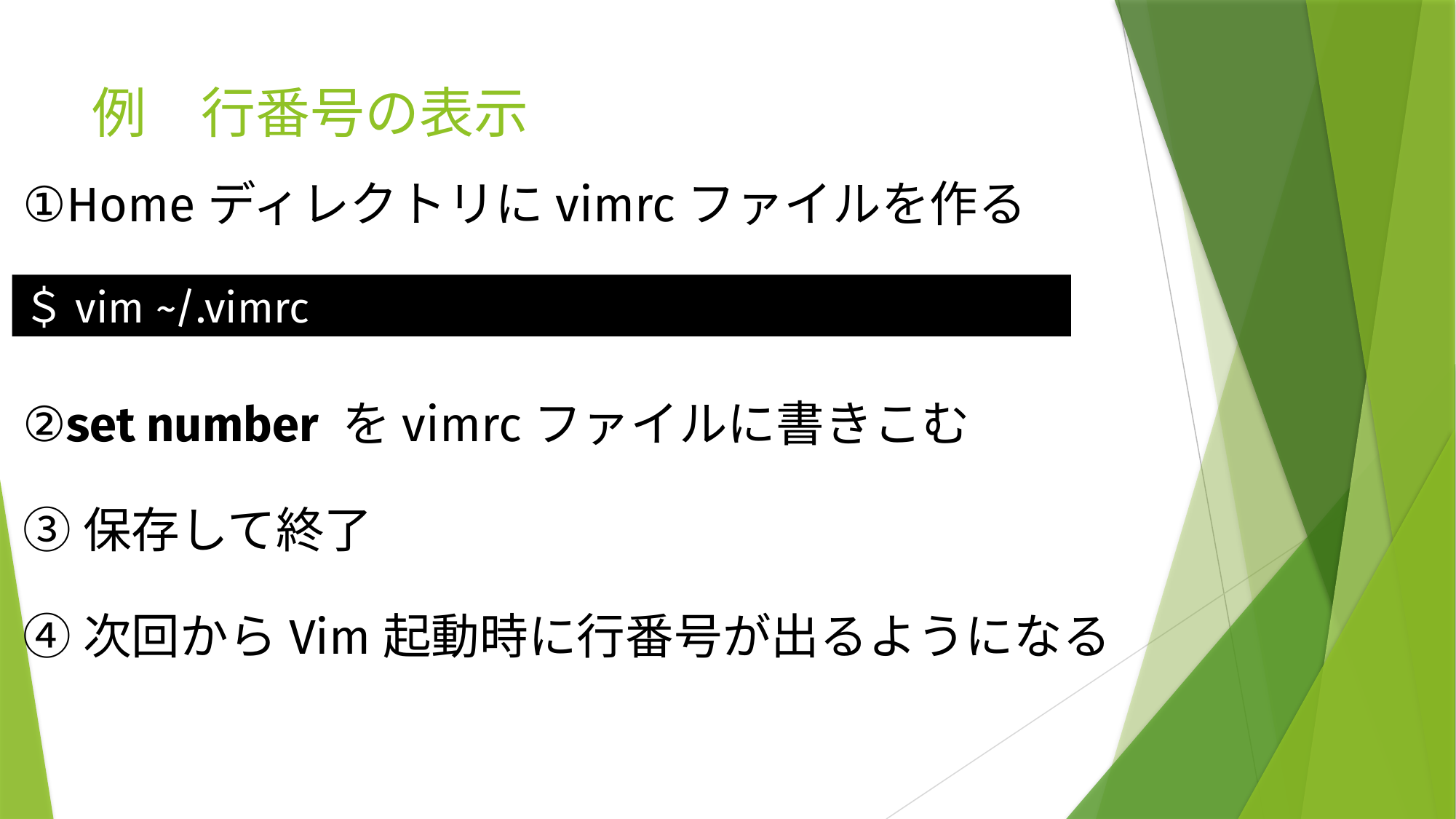

# 例　行番号の表示
①Homeディレクトリにvimrcファイルを作る
＄vim ~/.vimrc
②set number をvimrcファイルに書きこむ
③保存して終了
④次回からVim起動時に行番号が出るようになる